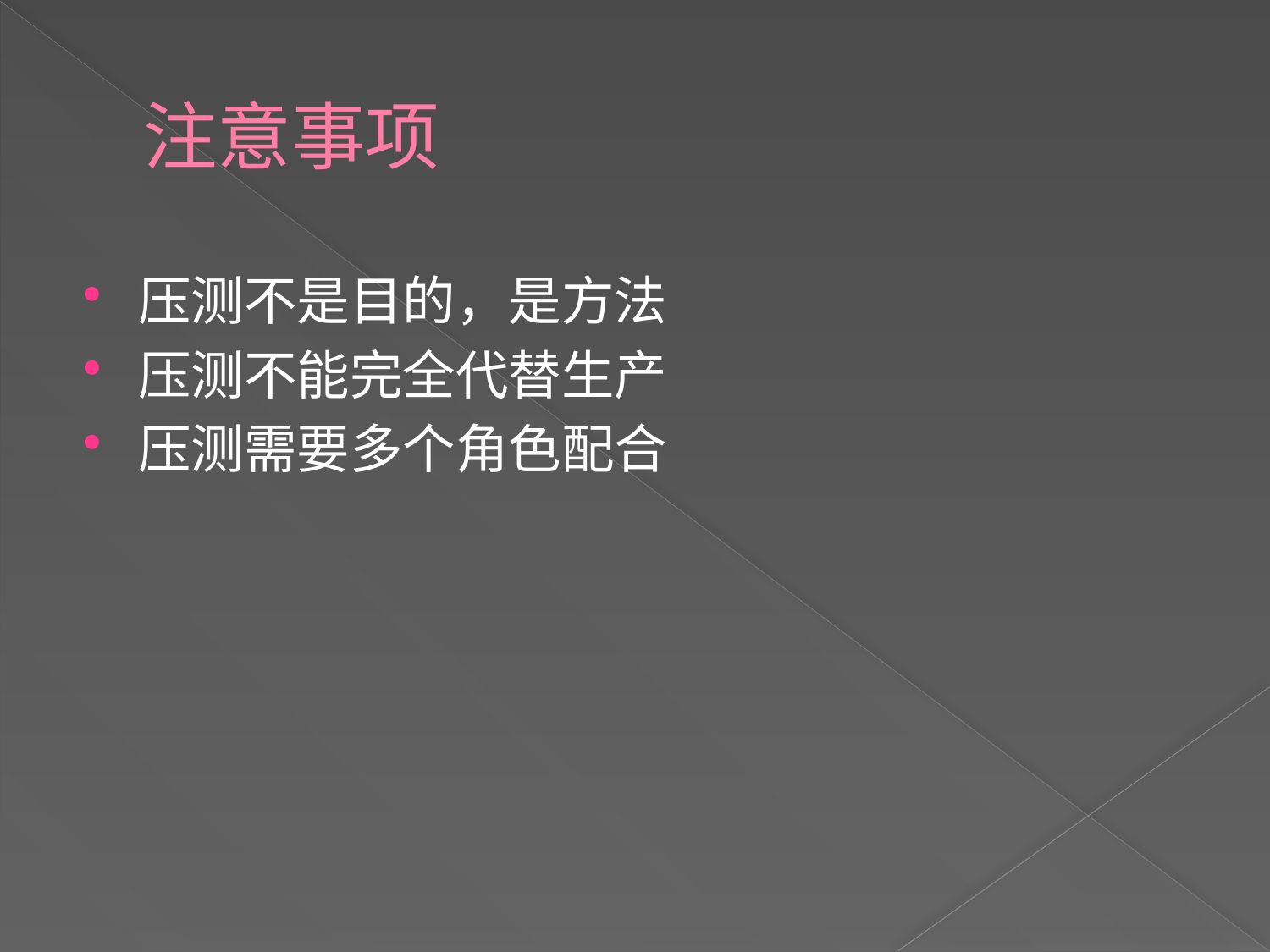

# 注意事项
压测不是目的，是方法
压测不能完全代替生产
压测需要多个角色配合